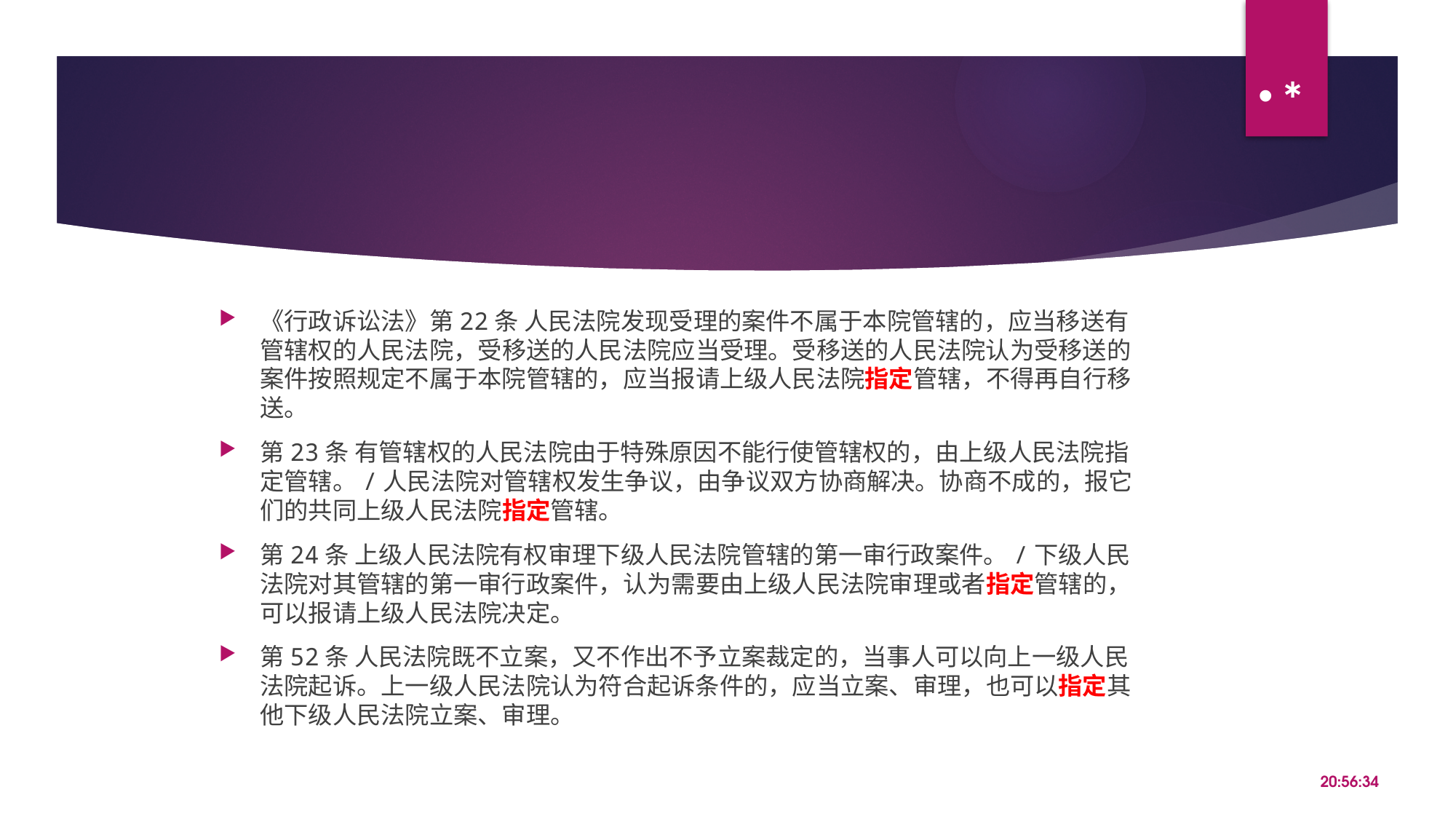

*
#
《行政诉讼法》第22条 人民法院发现受理的案件不属于本院管辖的，应当移送有管辖权的人民法院，受移送的人民法院应当受理。受移送的人民法院认为受移送的案件按照规定不属于本院管辖的，应当报请上级人民法院指定管辖，不得再自行移送。
第23条 有管辖权的人民法院由于特殊原因不能行使管辖权的，由上级人民法院指定管辖。/人民法院对管辖权发生争议，由争议双方协商解决。协商不成的，报它们的共同上级人民法院指定管辖。
第24条 上级人民法院有权审理下级人民法院管辖的第一审行政案件。/下级人民法院对其管辖的第一审行政案件，认为需要由上级人民法院审理或者指定管辖的，可以报请上级人民法院决定。
第52条 人民法院既不立案，又不作出不予立案裁定的，当事人可以向上一级人民法院起诉。上一级人民法院认为符合起诉条件的，应当立案、审理，也可以指定其他下级人民法院立案、审理。

20:56:34